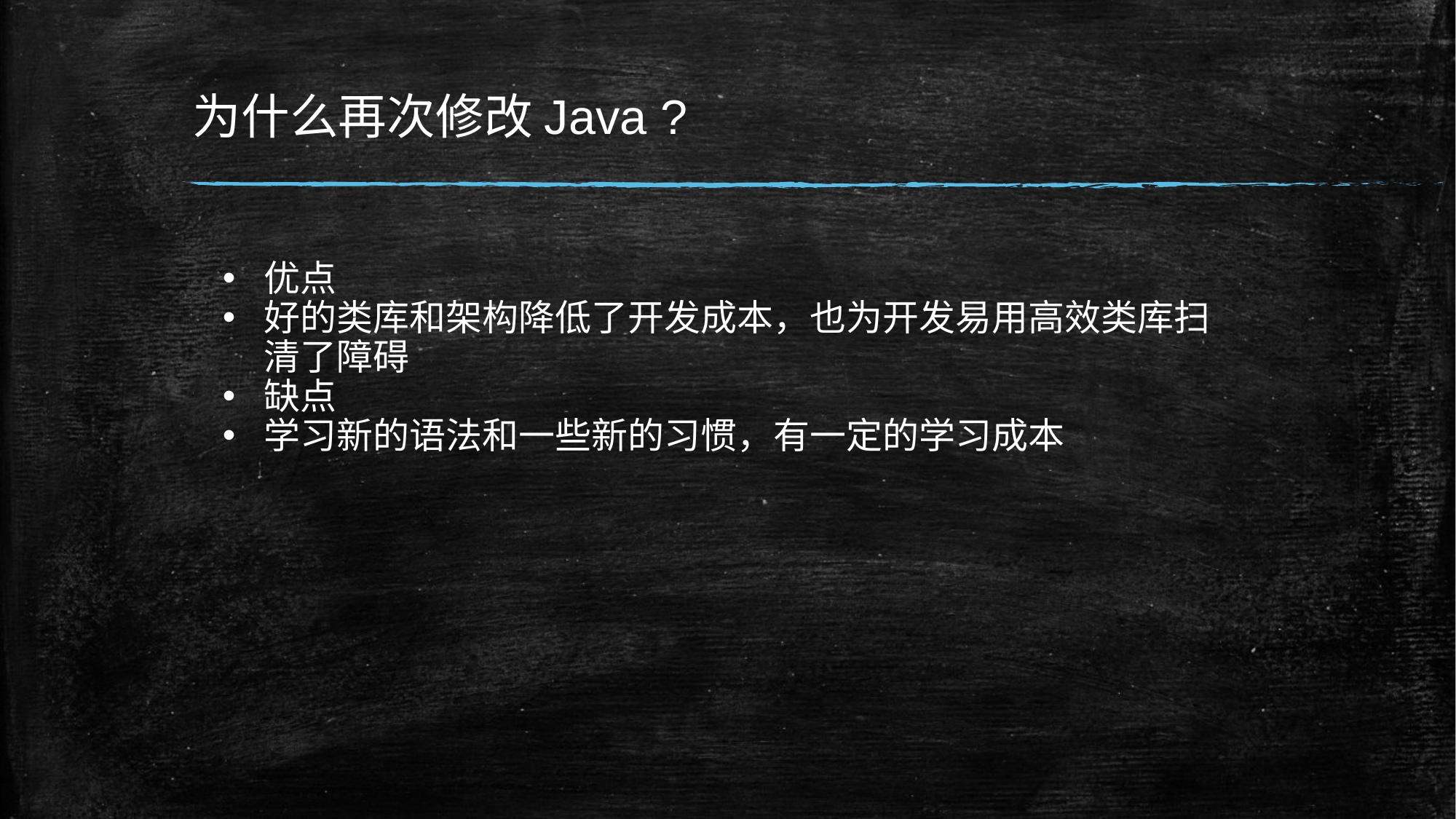

# 为什么再次修改Java ?
优点
好的类库和架构降低了开发成本，也为开发易用高效类库扫清了障碍
缺点
学习新的语法和一些新的习惯，有一定的学习成本